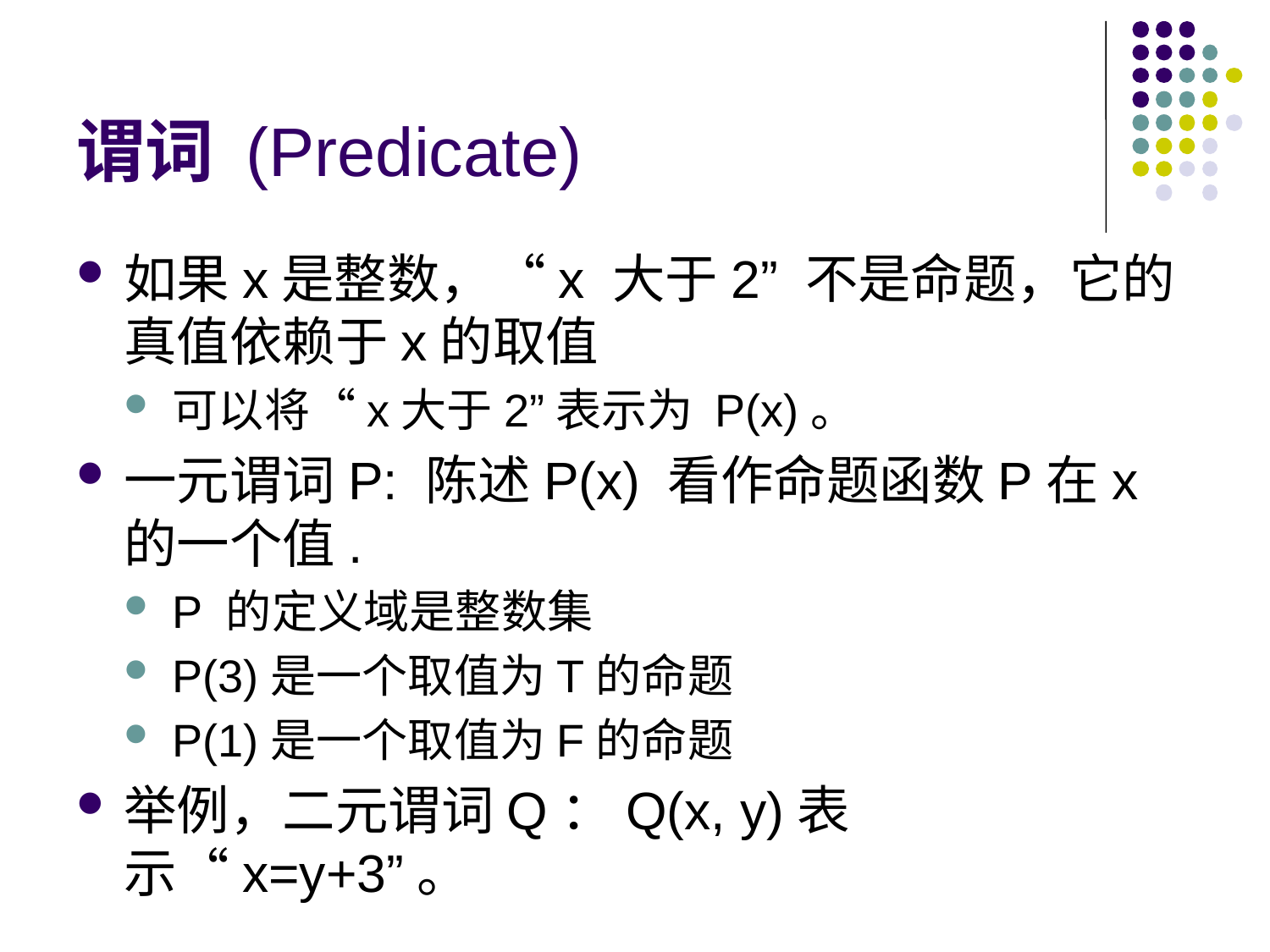

# 谓词 (Predicate)
如果x是整数，“x 大于2” 不是命题，它的真值依赖于x的取值
可以将“x大于2”表示为 P(x)。
一元谓词P: 陈述P(x) 看作命题函数P在x的一个值.
P 的定义域是整数集
P(3)是一个取值为T的命题
P(1)是一个取值为F的命题
举例，二元谓词Q：Q(x, y)表示“x=y+3”。